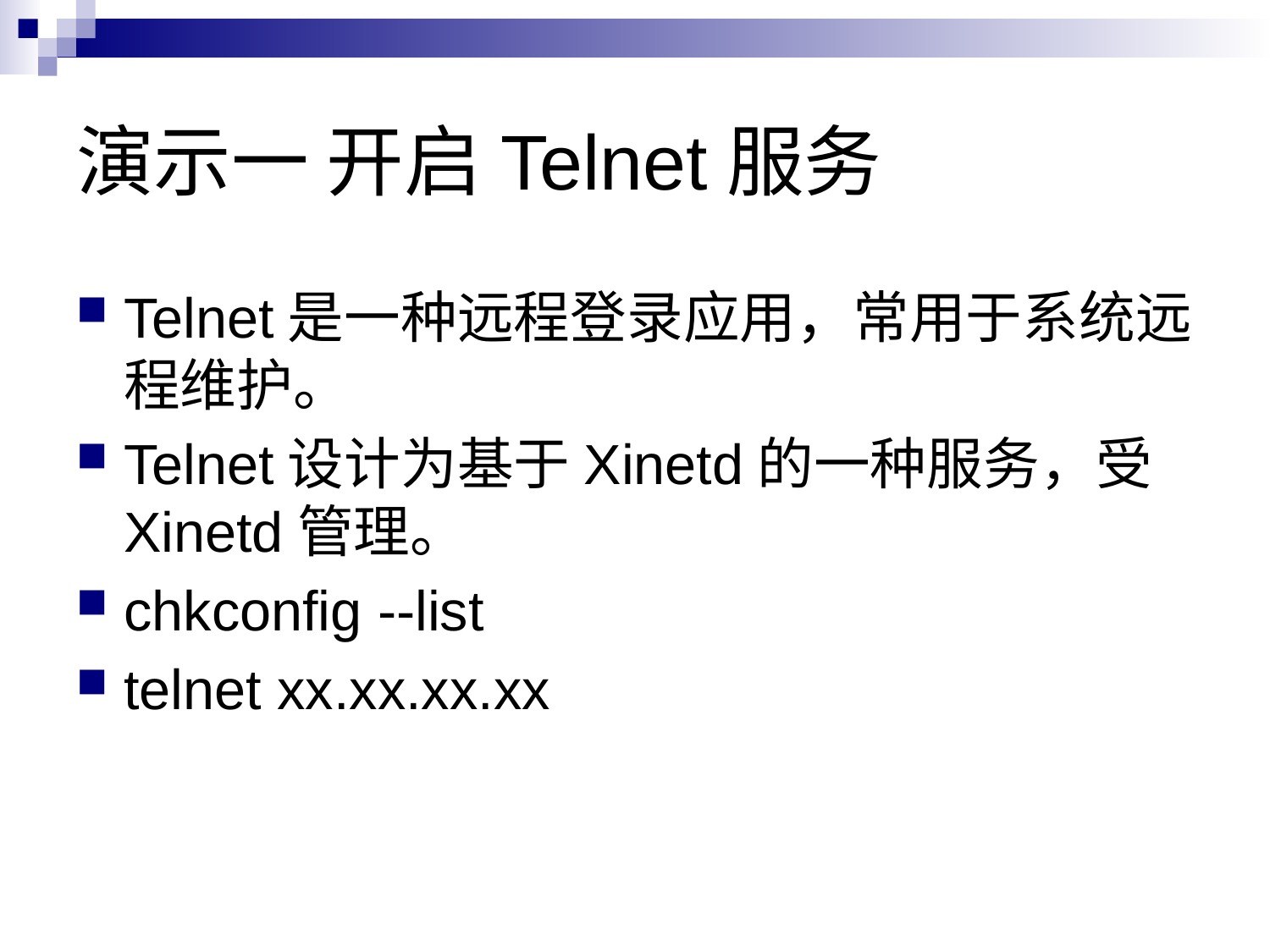

# 演示一 开启Telnet服务
Telnet是一种远程登录应用，常用于系统远程维护。
Telnet设计为基于Xinetd的一种服务，受Xinetd管理。
chkconfig --list
telnet xx.xx.xx.xx